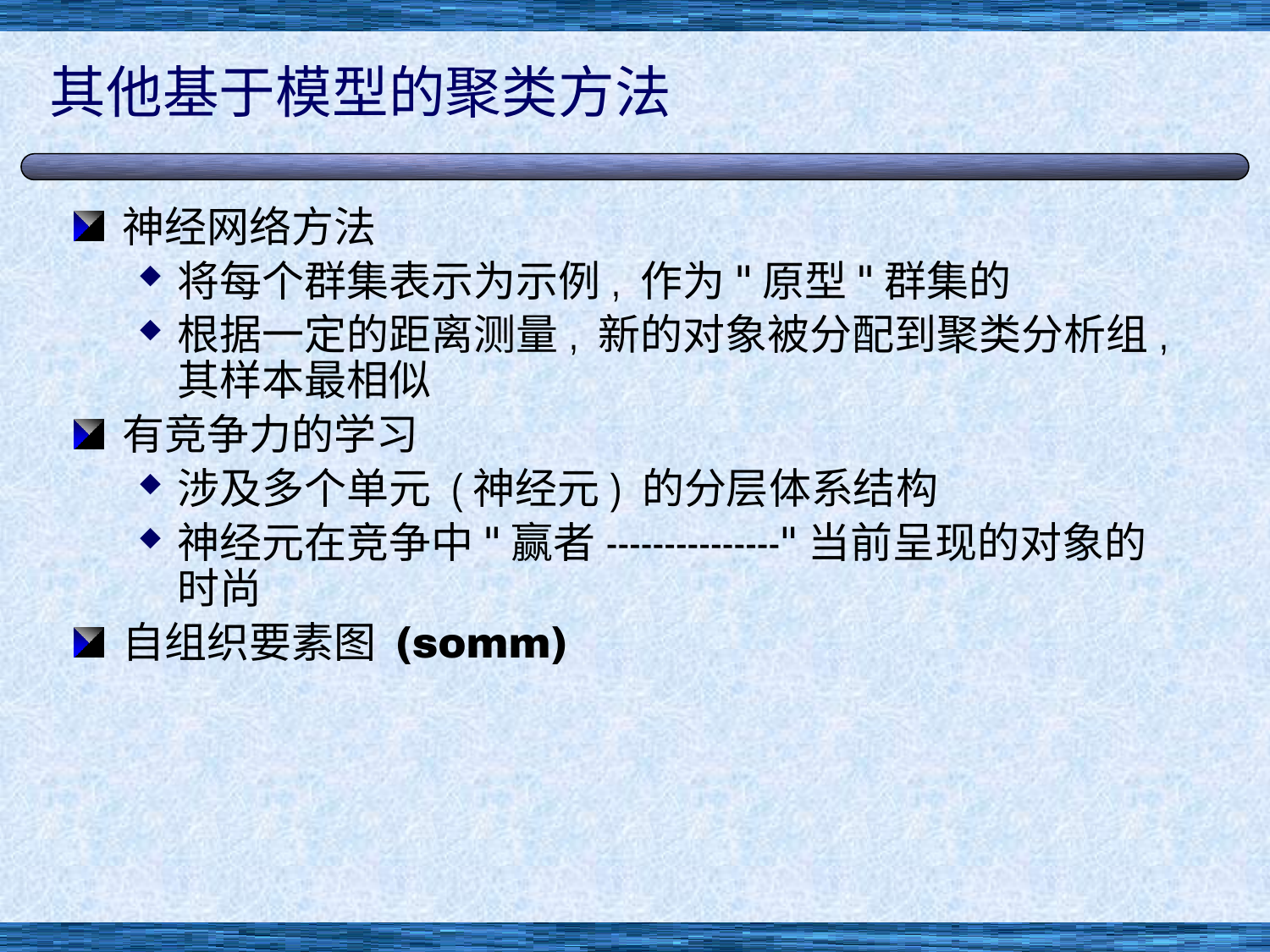

# 其他基于模型的聚类方法
神经网络方法
将每个群集表示为示例, 作为"原型"群集的
根据一定的距离测量, 新的对象被分配到聚类分析组, 其样本最相似
有竞争力的学习
涉及多个单元 (神经元) 的分层体系结构
神经元在竞争中"赢者---------------"当前呈现的对象的时尚
自组织要素图 (somm)